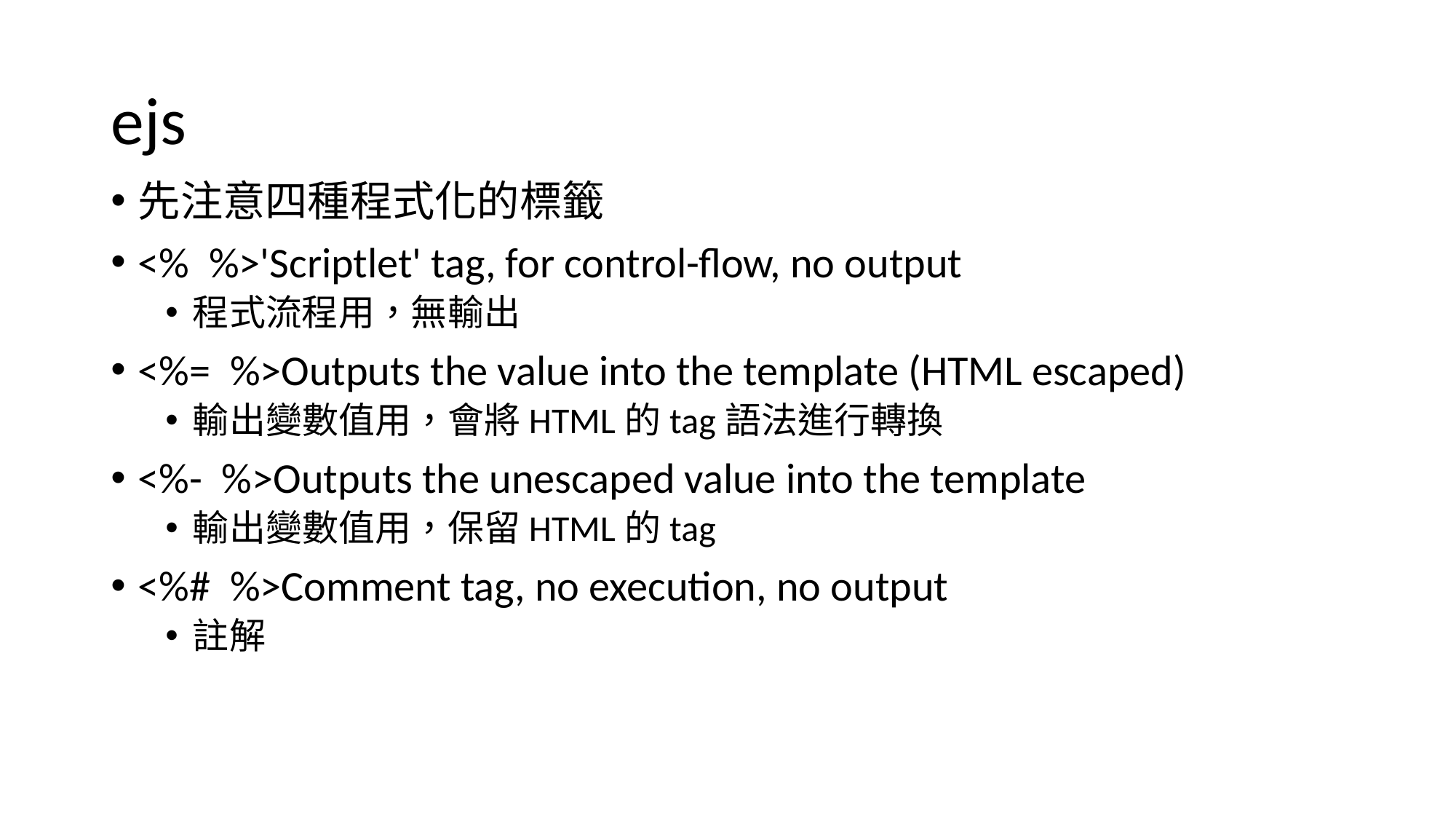

# ejs
先注意四種程式化的標籤
<%  %>'Scriptlet' tag, for control-flow, no output
程式流程用，無輸出
<%=  %>Outputs the value into the template (HTML escaped)
輸出變數值用，會將HTML的tag語法進行轉換
<%-  %>Outputs the unescaped value into the template
輸出變數值用，保留HTML的tag
<%#  %>Comment tag, no execution, no output
註解